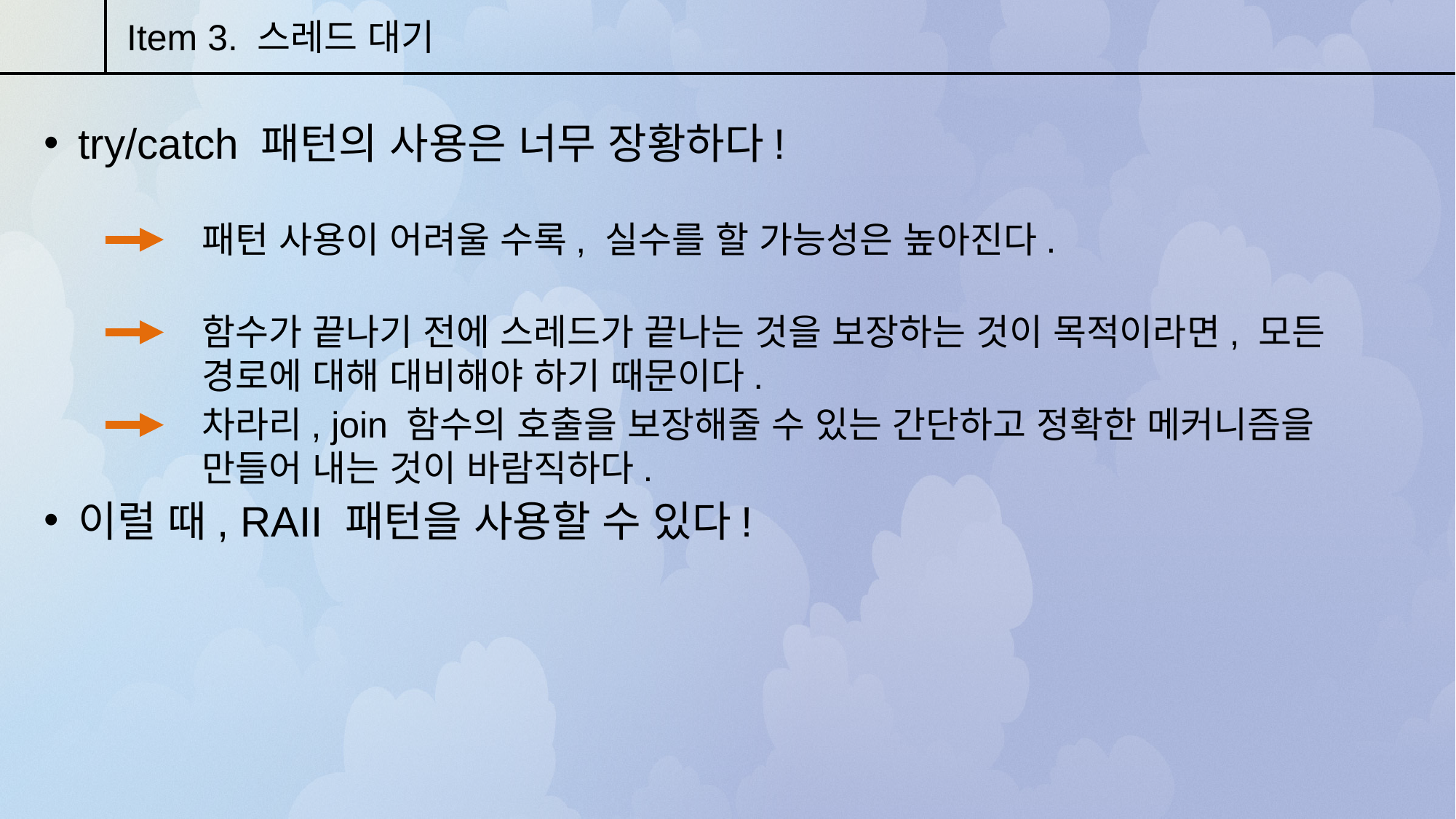

Item 3. 스레드 대기
try/catch 패턴의 사용은 너무 장황하다!
패턴 사용이 어려울 수록, 실수를 할 가능성은 높아진다.
함수가 끝나기 전에 스레드가 끝나는 것을 보장하는 것이 목적이라면, 모든 경로에 대해 대비해야 하기 때문이다.
차라리, join 함수의 호출을 보장해줄 수 있는 간단하고 정확한 메커니즘을 만들어 내는 것이 바람직하다.
이럴 때, RAII 패턴을 사용할 수 있다!